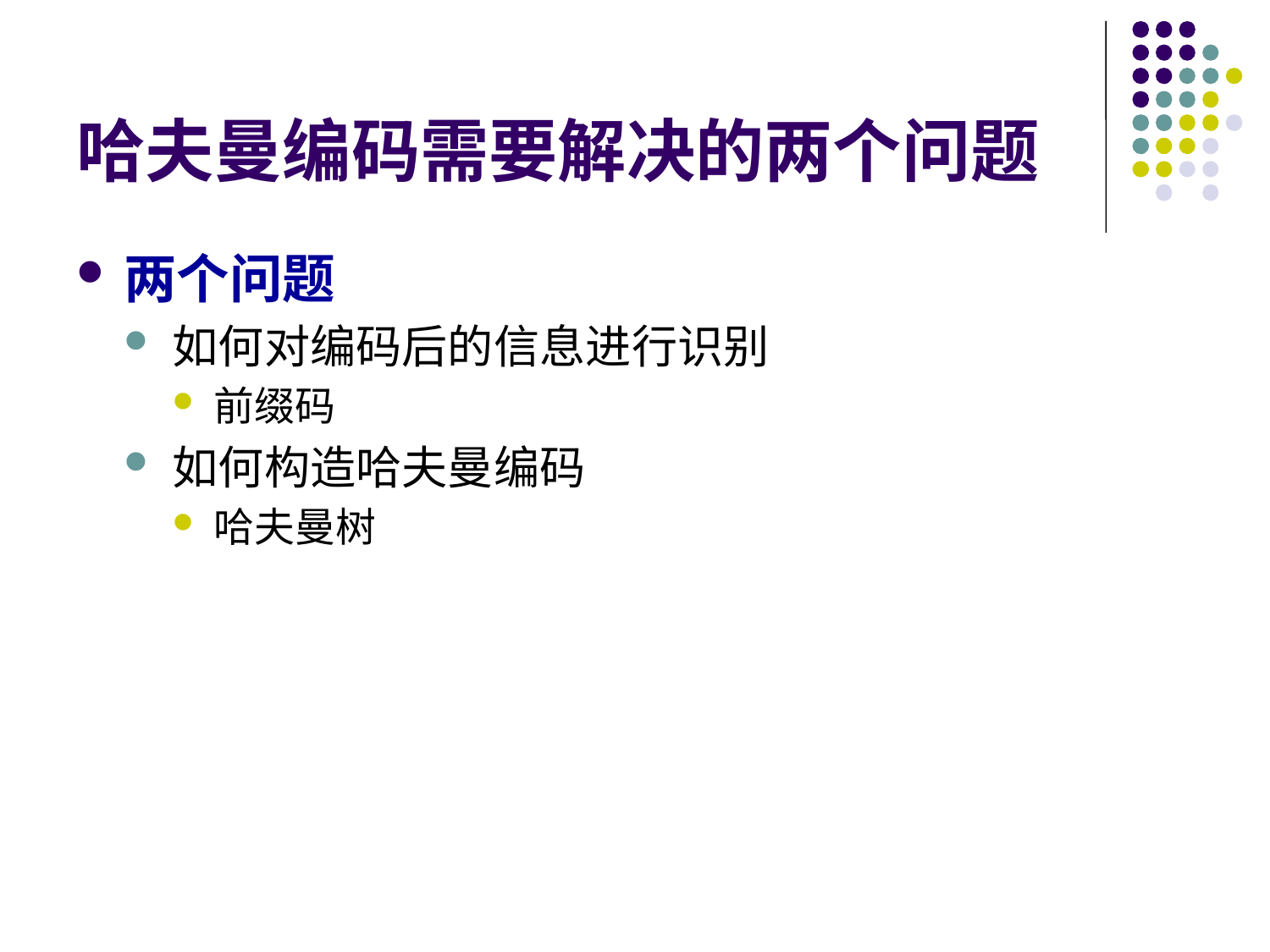

# 哈夫曼编码需要解决的两个问题
两个问题
如何对编码后的信息进行识别
前缀码
如何构造哈夫曼编码
哈夫曼树